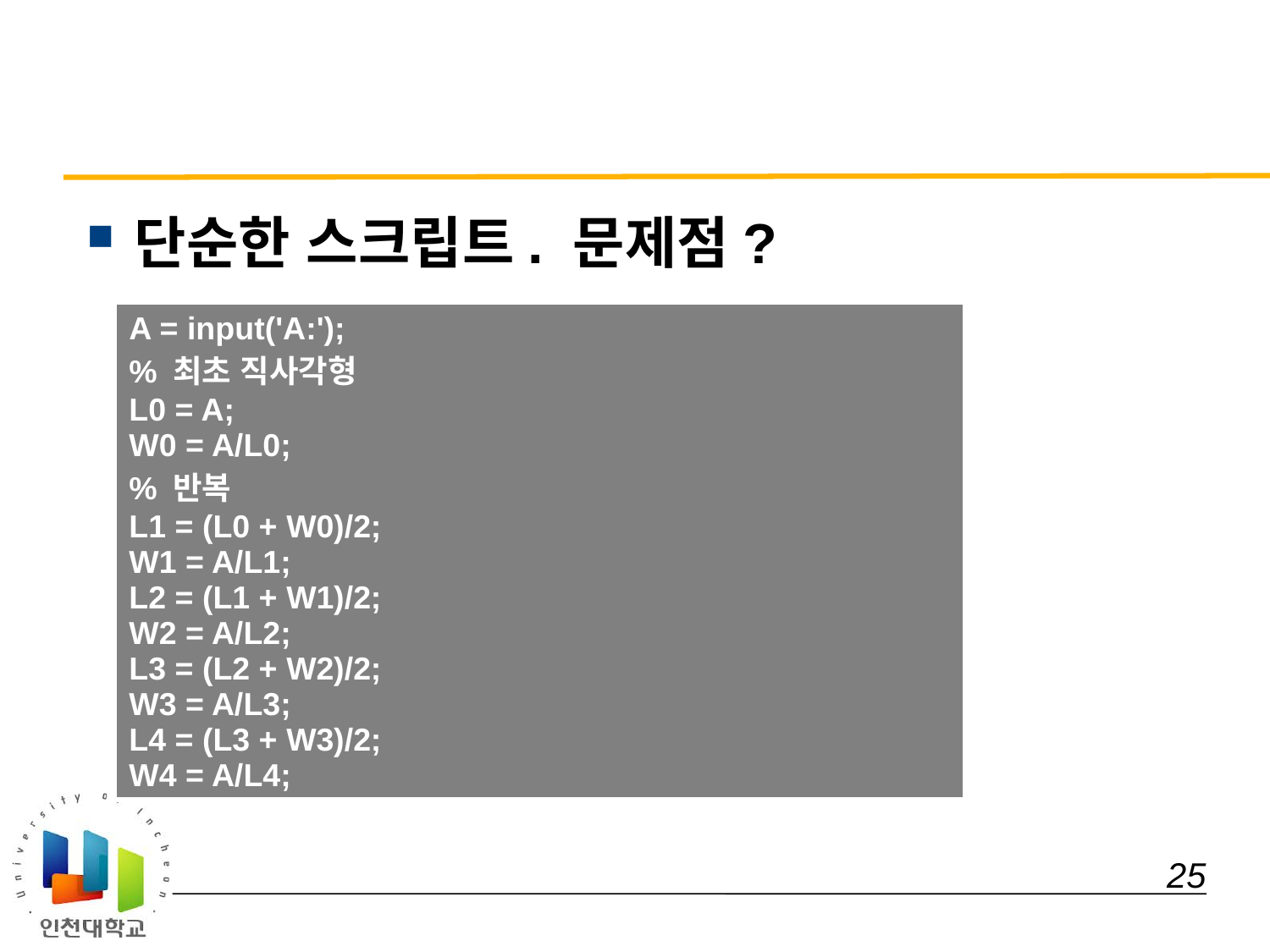

#
단순한 스크립트. 문제점?

| A = input('A:'); % 최초 직사각형 L0 = A; W0 = A/L0; % 반복 L1 = (L0 + W0)/2; W1 = A/L1; L2 = (L1 + W1)/2; W2 = A/L2; L3 = (L2 + W2)/2; W3 = A/L3; L4 = (L3 + W3)/2; W4 = A/L4; |
| --- |
 25